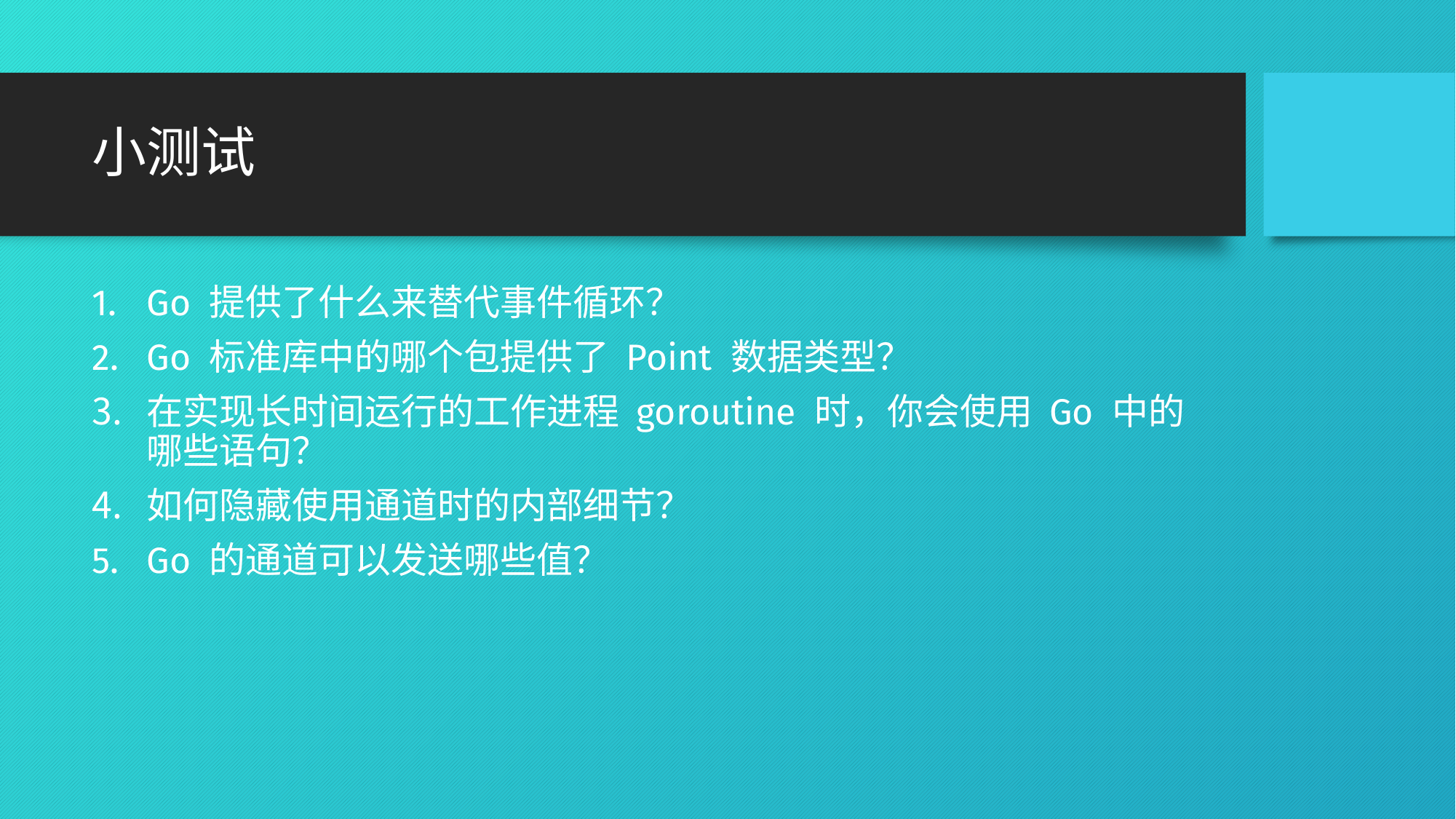

# 小测试
Go 提供了什么来替代事件循环？
Go 标准库中的哪个包提供了 Point 数据类型？
在实现长时间运行的工作进程 goroutine 时，你会使用 Go 中的哪些语句？
如何隐藏使用通道时的内部细节？
Go 的通道可以发送哪些值？